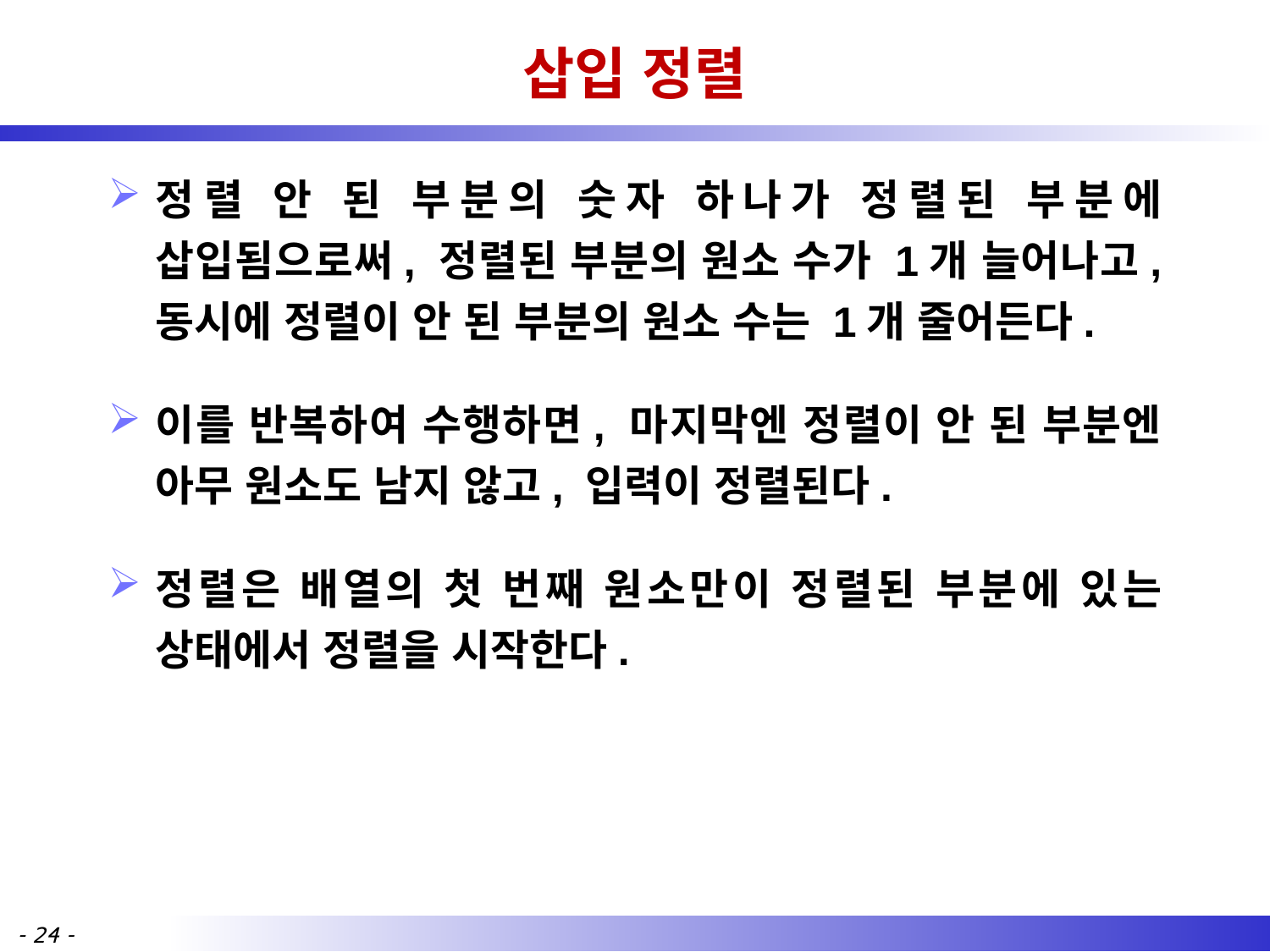

# 삽입 정렬
정렬 안 된 부분의 숫자 하나가 정렬된 부분에 삽입됨으로써, 정렬된 부분의 원소 수가 1개 늘어나고, 동시에 정렬이 안 된 부분의 원소 수는 1개 줄어든다.
이를 반복하여 수행하면, 마지막엔 정렬이 안 된 부분엔 아무 원소도 남지 않고, 입력이 정렬된다.
정렬은 배열의 첫 번째 원소만이 정렬된 부분에 있는 상태에서 정렬을 시작한다.
- 24 -